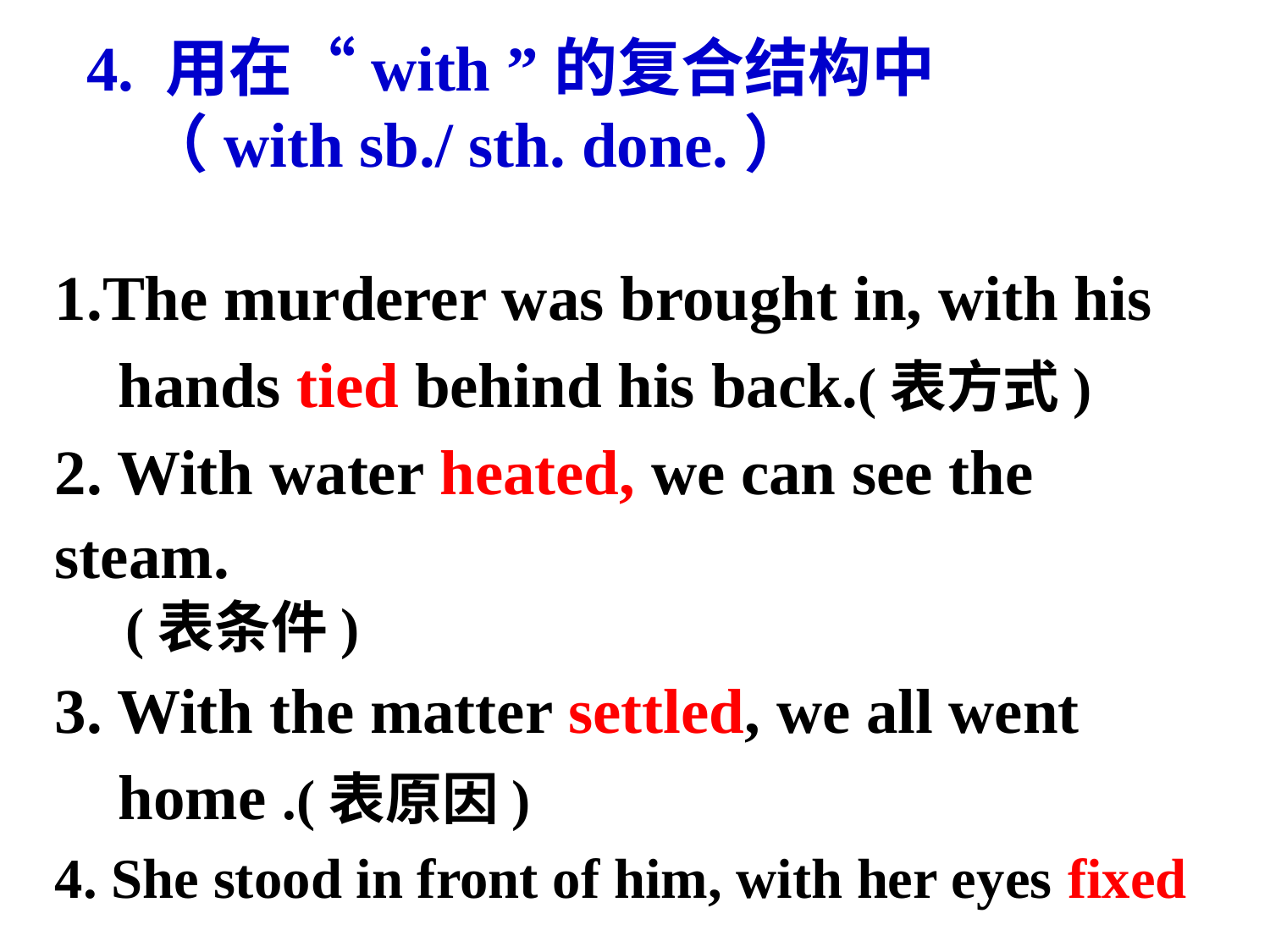

4. 用在“with ”的复合结构中
   （with sb./ sth. done.）
1.The murderer was brought in, with his
    hands tied behind his back.(表方式)
2. With water heated, we can see the steam.
     (表条件)
3. With the matter settled, we all went
    home .(表原因)
4. She stood in front of him, with her eyes fixed
    on him.(表伴随)